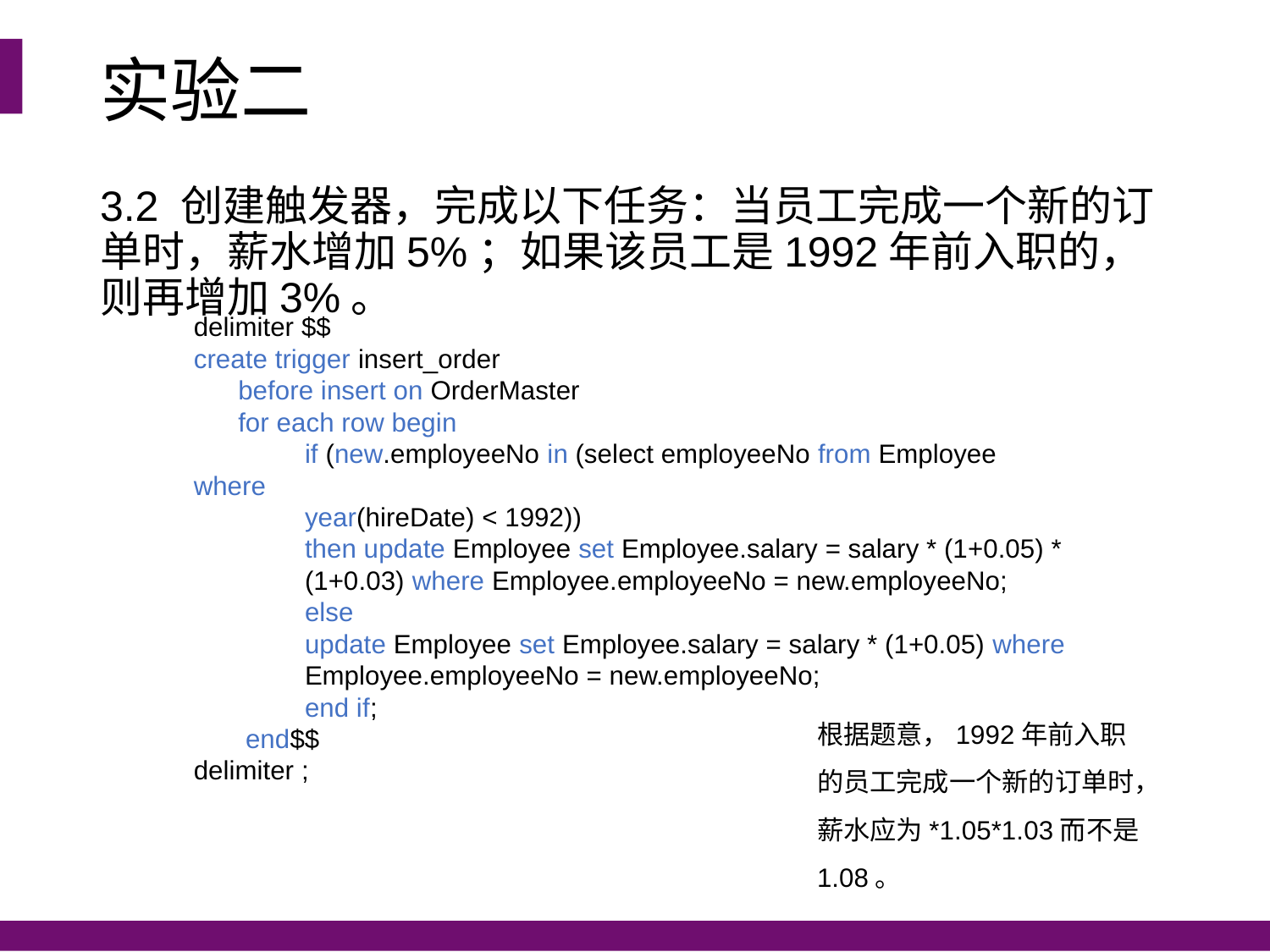

# 实验二
3.2 创建触发器，完成以下任务：当员工完成一个新的订单时，薪水增加5%；如果该员工是1992年前入职的，则再增加3%。

delimiter $$
create trigger insert_order
      before insert on OrderMaster
      for each row begin
               if (new.employeeNo in (select employeeNo from Employee where
               year(hireDate) < 1992))
               then update Employee set Employee.salary = salary * (1+0.05) *
               (1+0.03) where Employee.employeeNo = new.employeeNo;
               else
               update Employee set Employee.salary = salary * (1+0.05) where
               Employee.employeeNo = new.employeeNo;
               end if;
       end$$
delimiter ;
根据题意，1992年前入职的员工完成一个新的订单时，薪水应为*1.05*1.03而不是1.08。
44